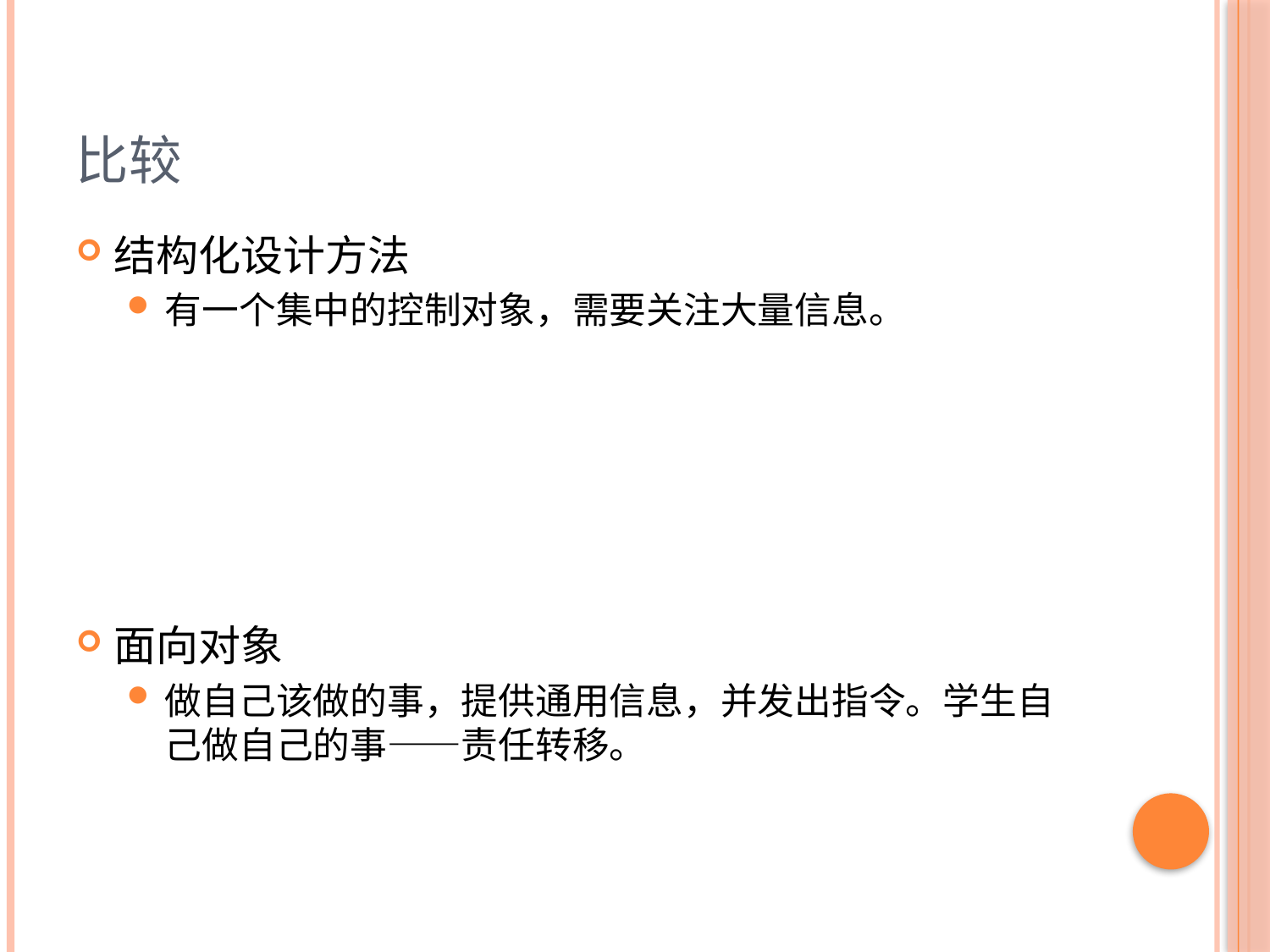

# 比较
结构化设计方法
有一个集中的控制对象，需要关注大量信息。

面向对象
做自己该做的事，提供通用信息，并发出指令。学生自己做自己的事——责任转移。